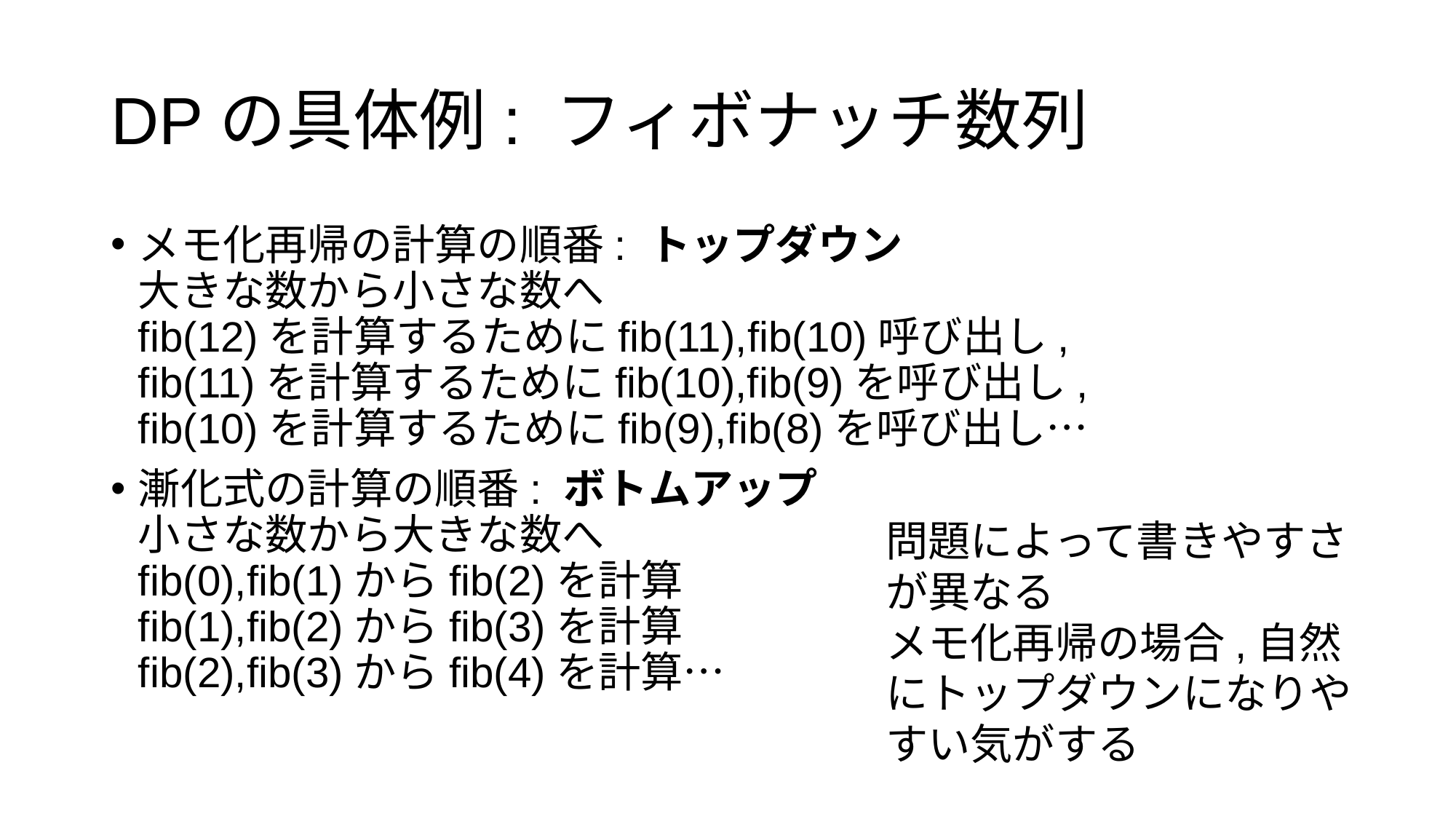

# DPの具体例: フィボナッチ数列
メモ化再帰の計算の順番: トップダウン
大きな数から小さな数へ
fib(12)を計算するためにfib(11),fib(10)呼び出し,
fib(11)を計算するためにfib(10),fib(9)を呼び出し,
fib(10)を計算するためにfib(9),fib(8)を呼び出し…
漸化式の計算の順番: ボトムアップ
小さな数から大きな数へ
fib(0),fib(1)からfib(2)を計算
fib(1),fib(2)からfib(3)を計算
fib(2),fib(3)からfib(4)を計算…
問題によって書きやすさが異なる
メモ化再帰の場合,自然にトップダウンになりやすい気がする